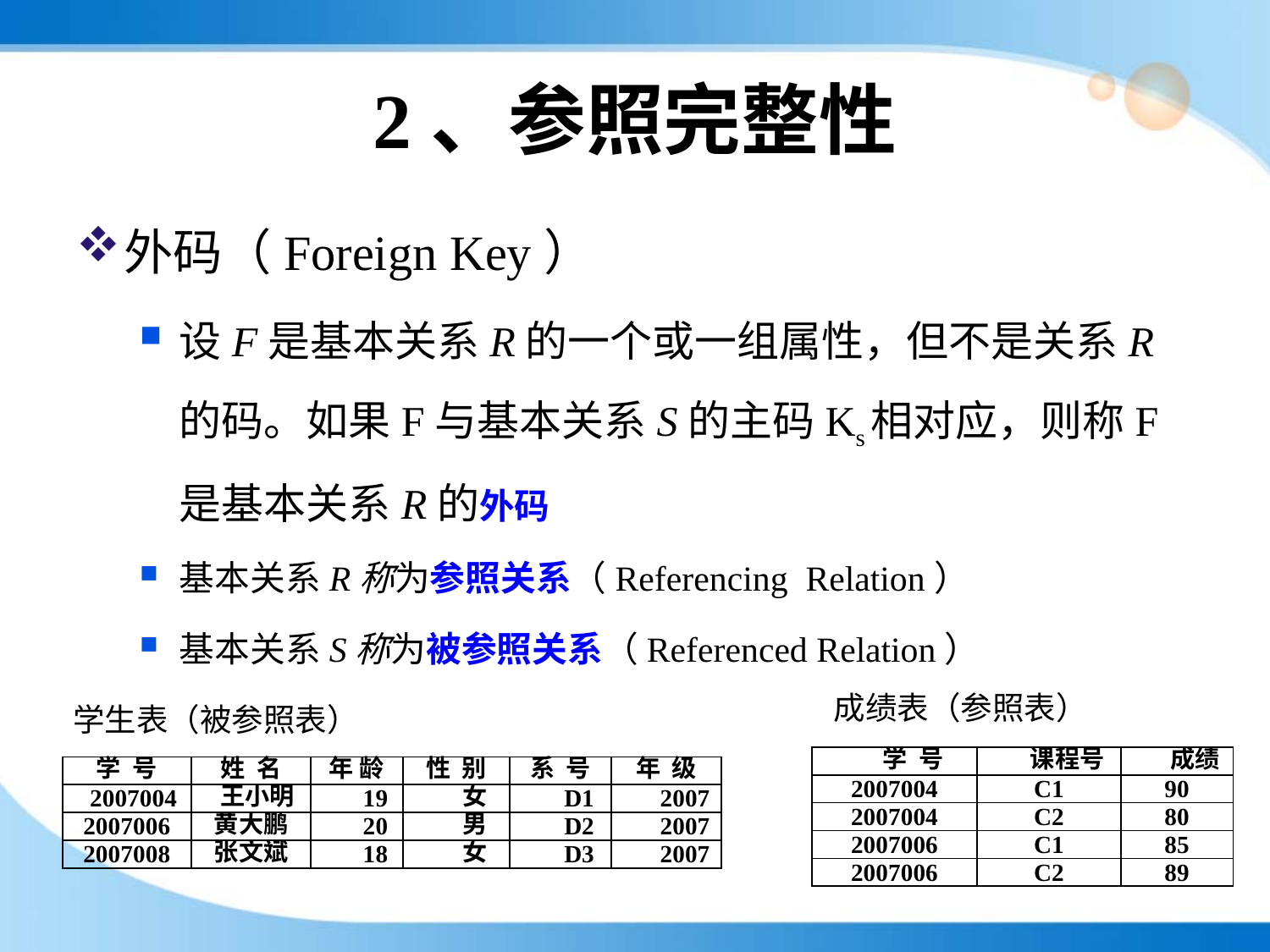

# 2、参照完整性
外码（Foreign Key）
设F是基本关系R的一个或一组属性，但不是关系R的码。如果F与基本关系S的主码Ks相对应，则称F是基本关系R的外码
基本关系R称为参照关系（Referencing  Relation）
基本关系S称为被参照关系（Referenced Relation）

成绩表（参照表）
学生表（被参照表）
| 学 号 | 课程号 | 成绩 |
| --- | --- | --- |
| 2007004 | C1 | 90 |
| 2007004 | C2 | 80 |
| 2007006 | C1 | 85 |
| 2007006 | C2 | 89 |
| 学 号 | 姓 名 | 年 龄 | 性 别 | 系 号 | 年 级 |
| --- | --- | --- | --- | --- | --- |
| 2007004 | 王小明 | 19 | 女 | D1 | 2007 |
| 2007006 | 黄大鹏 | 20 | 男 | D2 | 2007 |
| 2007008 | 张文斌 | 18 | 女 | D3 | 2007 |